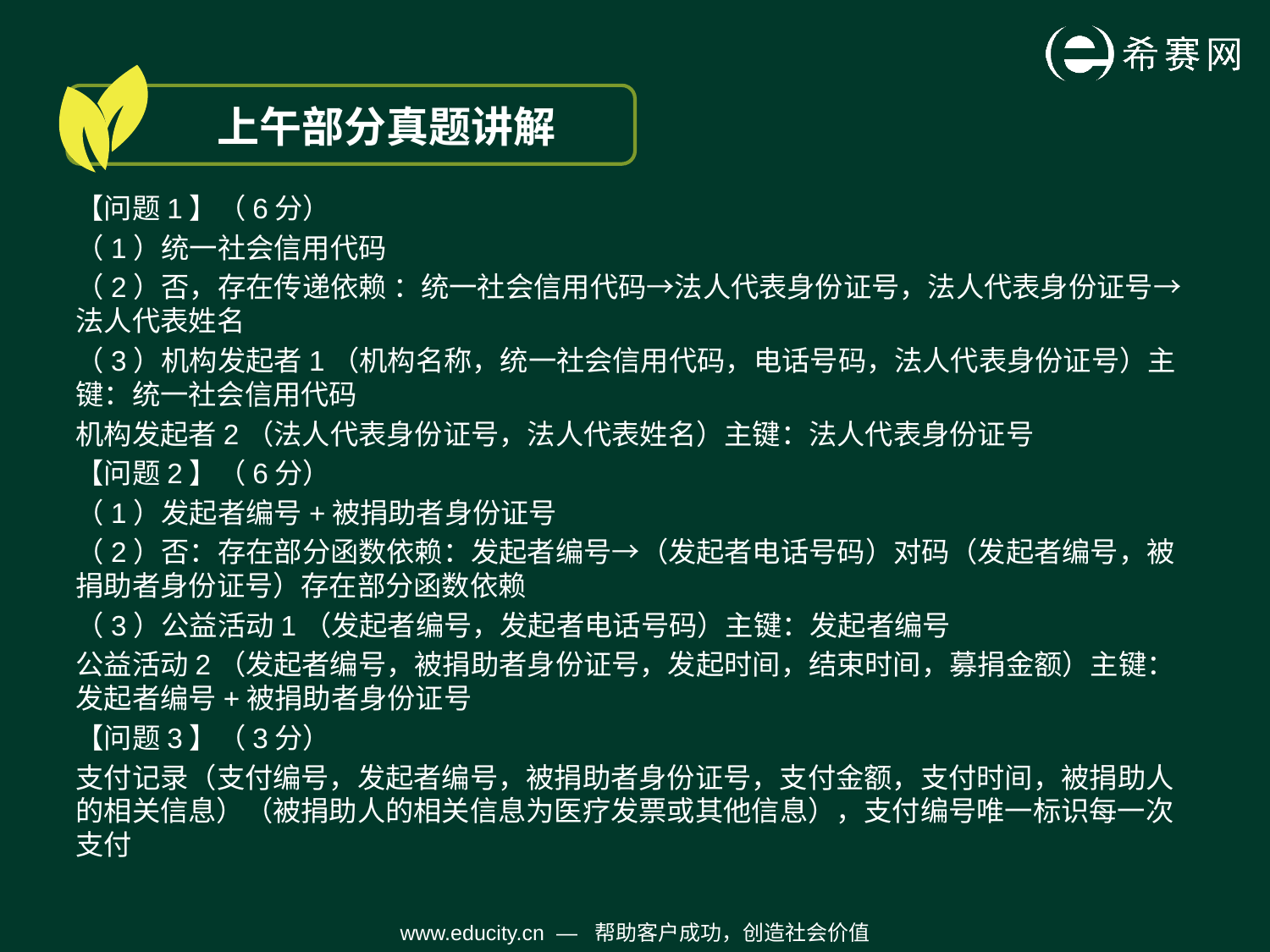

上午部分真题讲解
【问题1】（6分）
（1）统一社会信用代码
（2）否，存在传递依赖 ：统一社会信用代码→法人代表身份证号，法人代表身份证号→法人代表姓名
（3）机构发起者1（机构名称，统一社会信用代码，电话号码，法人代表身份证号）主键：统一社会信用代码
机构发起者2（法人代表身份证号，法人代表姓名）主键：法人代表身份证号
【问题2】（6分）
（1）发起者编号+被捐助者身份证号
（2）否：存在部分函数依赖：发起者编号→（发起者电话号码）对码（发起者编号，被捐助者身份证号）存在部分函数依赖
（3）公益活动1（发起者编号，发起者电话号码）主键：发起者编号
公益活动2（发起者编号，被捐助者身份证号，发起时间，结束时间，募捐金额）主键：发起者编号+被捐助者身份证号
【问题3】（3分）
支付记录（支付编号，发起者编号，被捐助者身份证号，支付金额，支付时间，被捐助人的相关信息）（被捐助人的相关信息为医疗发票或其他信息），支付编号唯一标识每一次支付